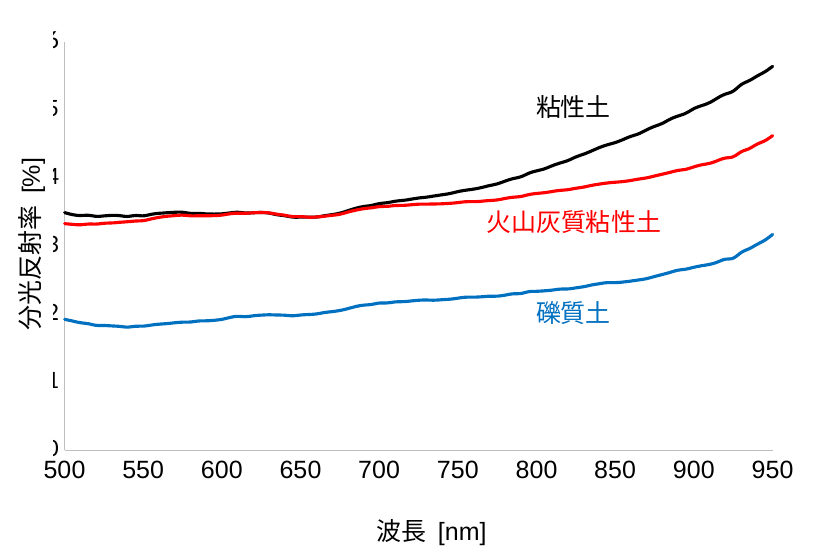

# （1）土の種類の識別

### Chart

| Category | Fu | Is | K1 |
|---|---|---|---|
粘性土
火山灰質粘性土
分光反射率 [%]
礫質土
波長 [nm]